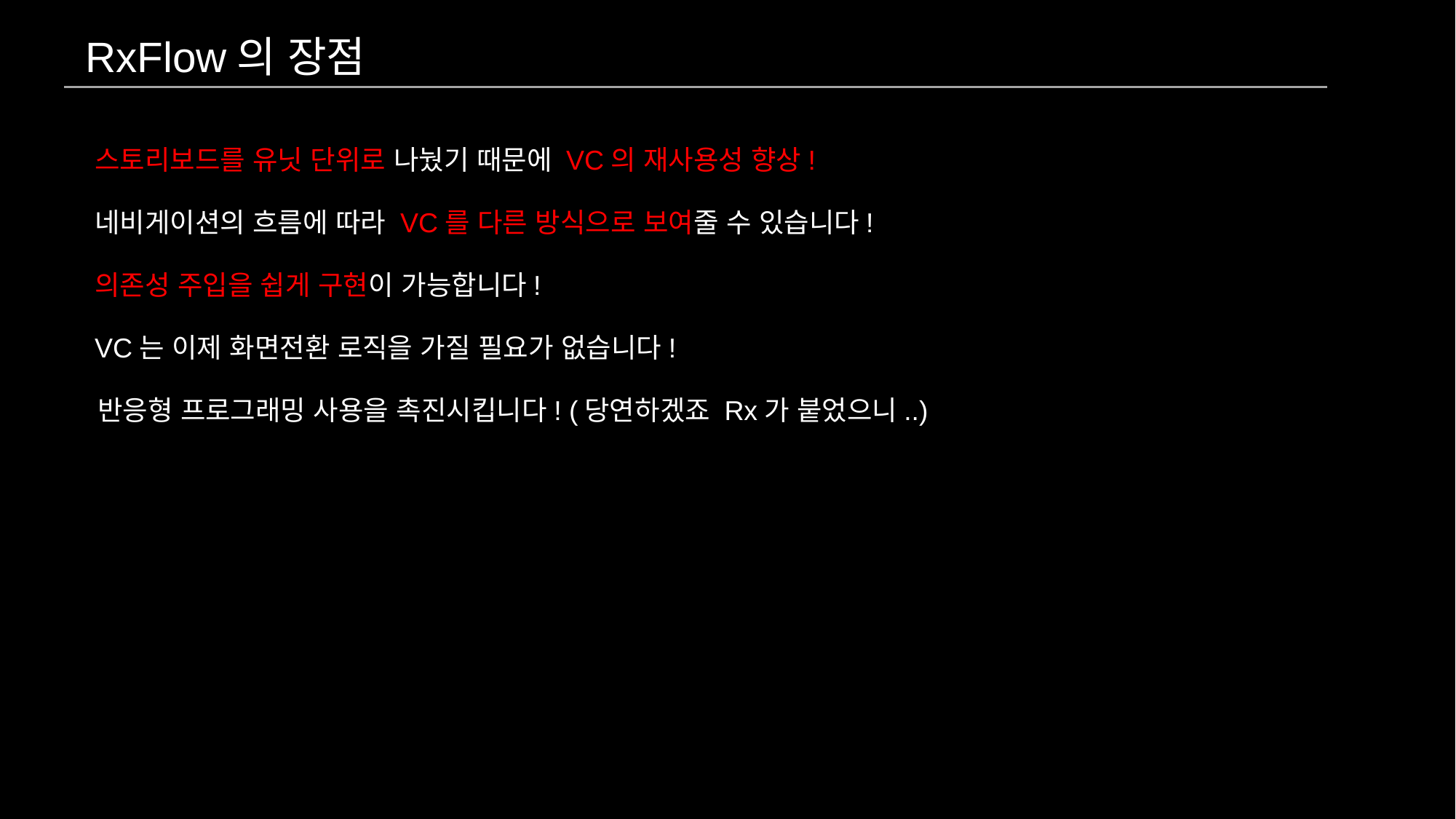

RxFlow의 장점
스토리보드를 유닛 단위로 나눴기 때문에 VC의 재사용성 향상!
네비게이션의 흐름에 따라 VC를 다른 방식으로 보여줄 수 있습니다!
의존성 주입을 쉽게 구현이 가능합니다!
VC는 이제 화면전환 로직을 가질 필요가 없습니다!
반응형 프로그래밍 사용을 촉진시킵니다! (당연하겠죠 Rx가 붙었으니..)